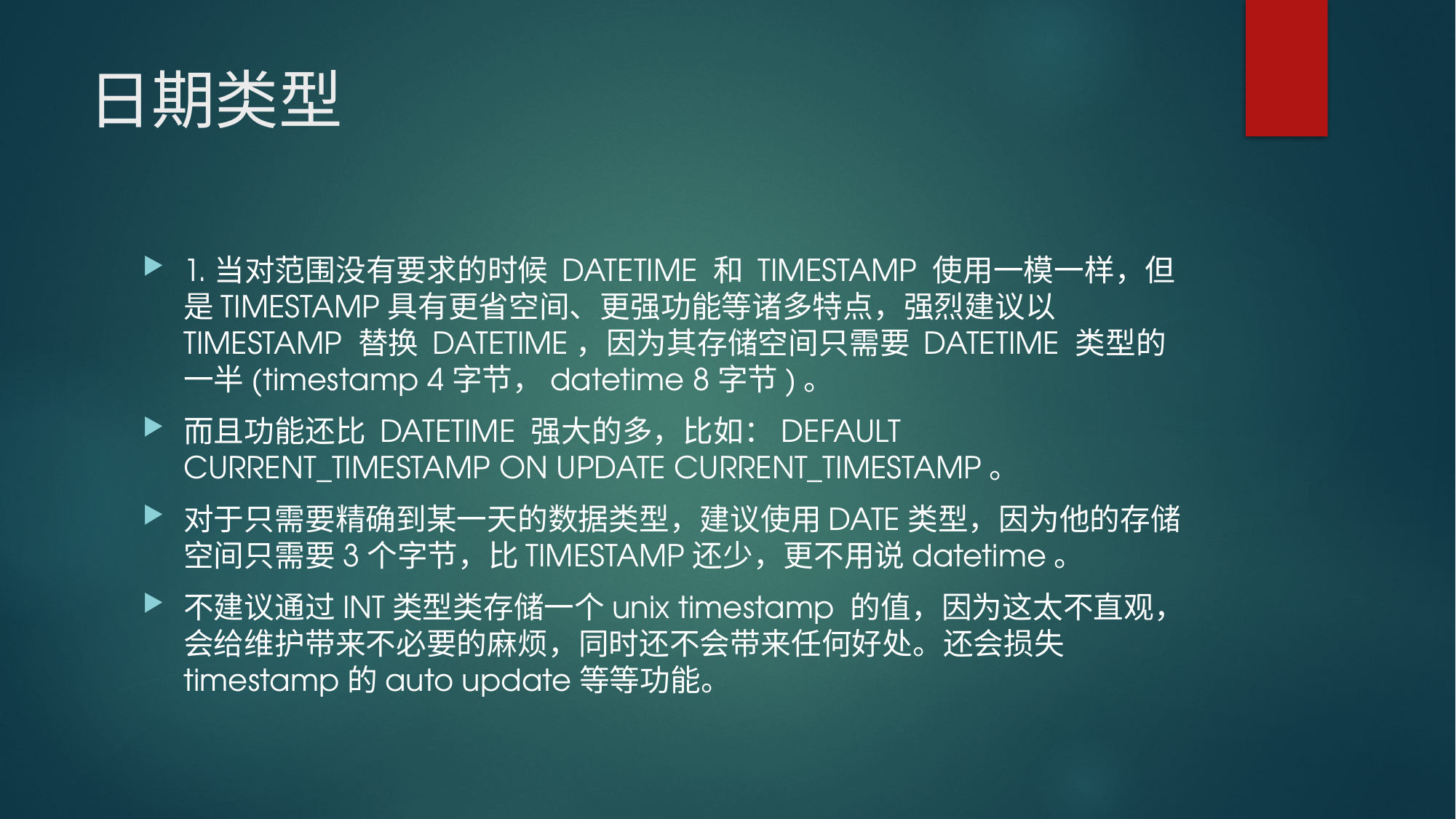

# 日期类型
1.当对范围没有要求的时候 DATETIME 和 TIMESTAMP 使用一模一样，但是TIMESTAMP具有更省空间、更强功能等诸多特点，强烈建议以 TIMESTAMP 替换 DATETIME，因为其存储空间只需要 DATETIME 类型的一半(timestamp 4字节，datetime 8字节)。
而且功能还比 DATETIME 强大的多，比如：DEFAULT CURRENT_TIMESTAMP ON UPDATE CURRENT_TIMESTAMP。
对于只需要精确到某一天的数据类型，建议使用DATE类型，因为他的存储空间只需要3个字节，比TIMESTAMP还少，更不用说datetime。
不建议通过INT类型类存储一个unix timestamp 的值，因为这太不直观，会给维护带来不必要的麻烦，同时还不会带来任何好处。还会损失timestamp的auto update等等功能。